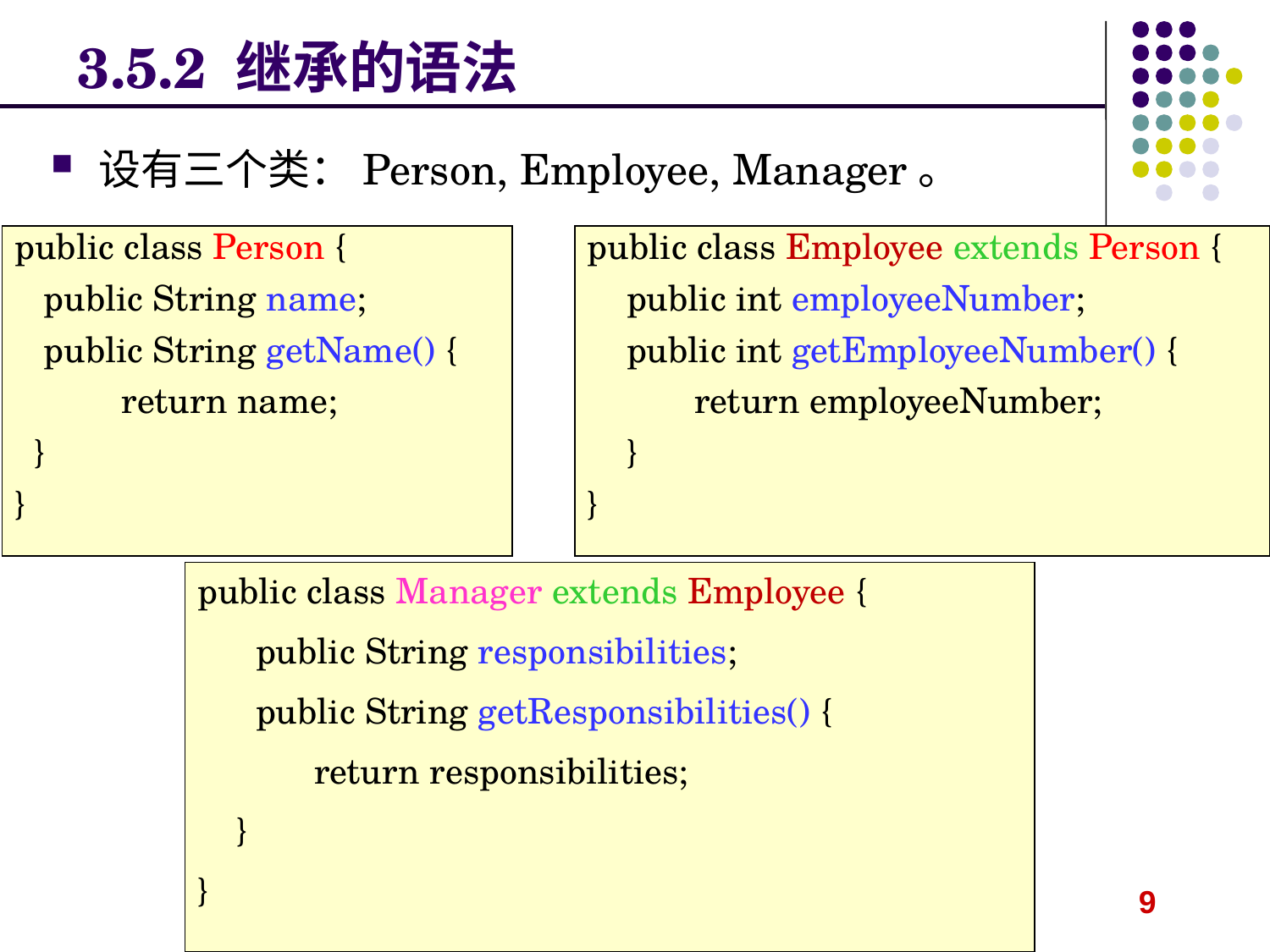

# 3.5.2 继承的语法
设有三个类：Person, Employee, Manager。
public class Person {
   public String name;
   public String getName() {
           return name;
  }
}
public class Employee extends Person {
    public int employeeNumber;
    public int getEmployeeNumber() {
           return employeeNumber;
    }
}
public class Manager extends Employee {
      public String responsibilities;
      public String getResponsibilities() {
            return responsibilities;
    }
}